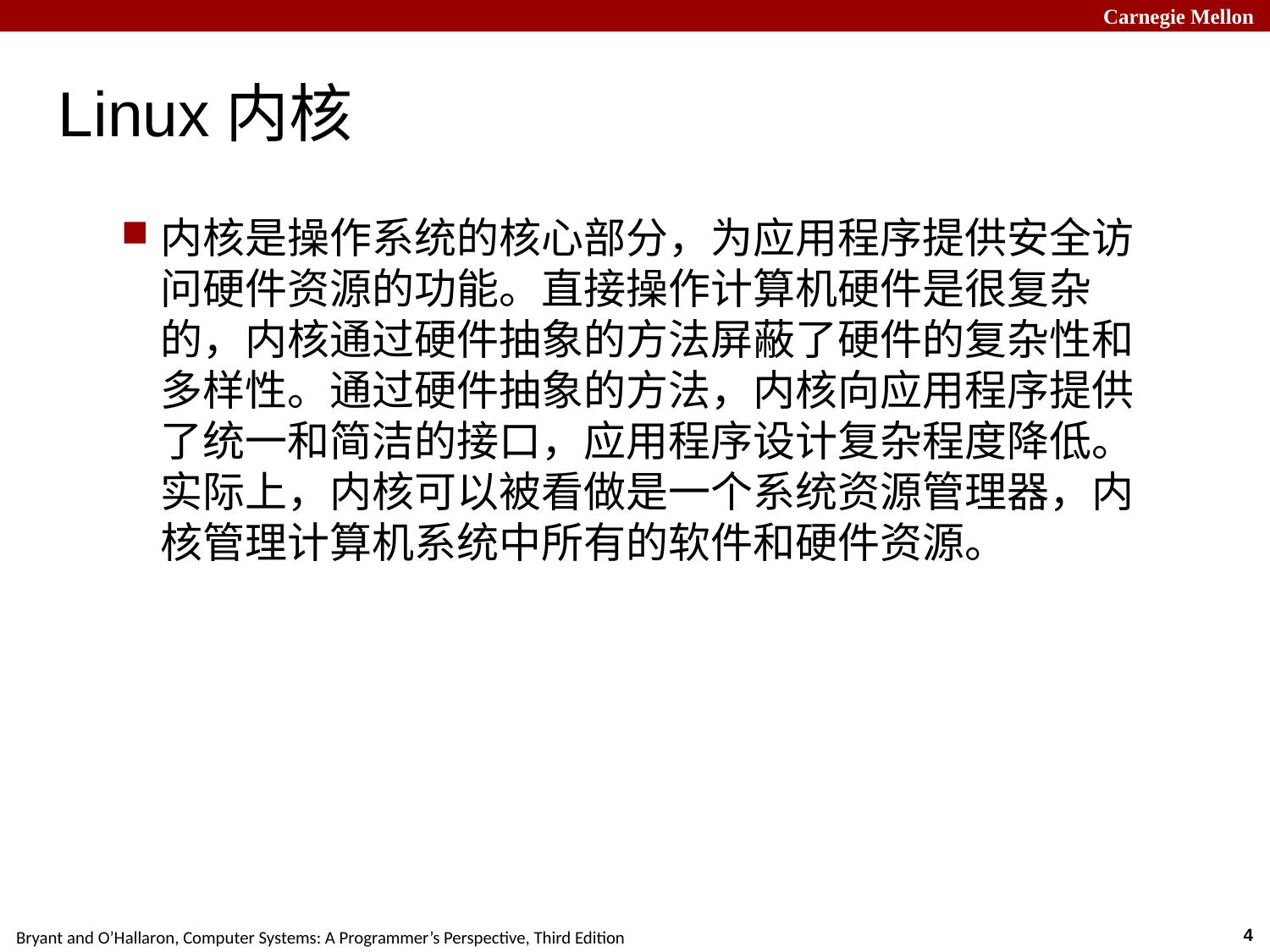

# Linux内核
内核是操作系统的核心部分，为应用程序提供安全访问硬件资源的功能。直接操作计算机硬件是很复杂的，内核通过硬件抽象的方法屏蔽了硬件的复杂性和多样性。通过硬件抽象的方法，内核向应用程序提供了统一和简洁的接口，应用程序设计复杂程度降低。实际上，内核可以被看做是一个系统资源管理器，内核管理计算机系统中所有的软件和硬件资源。